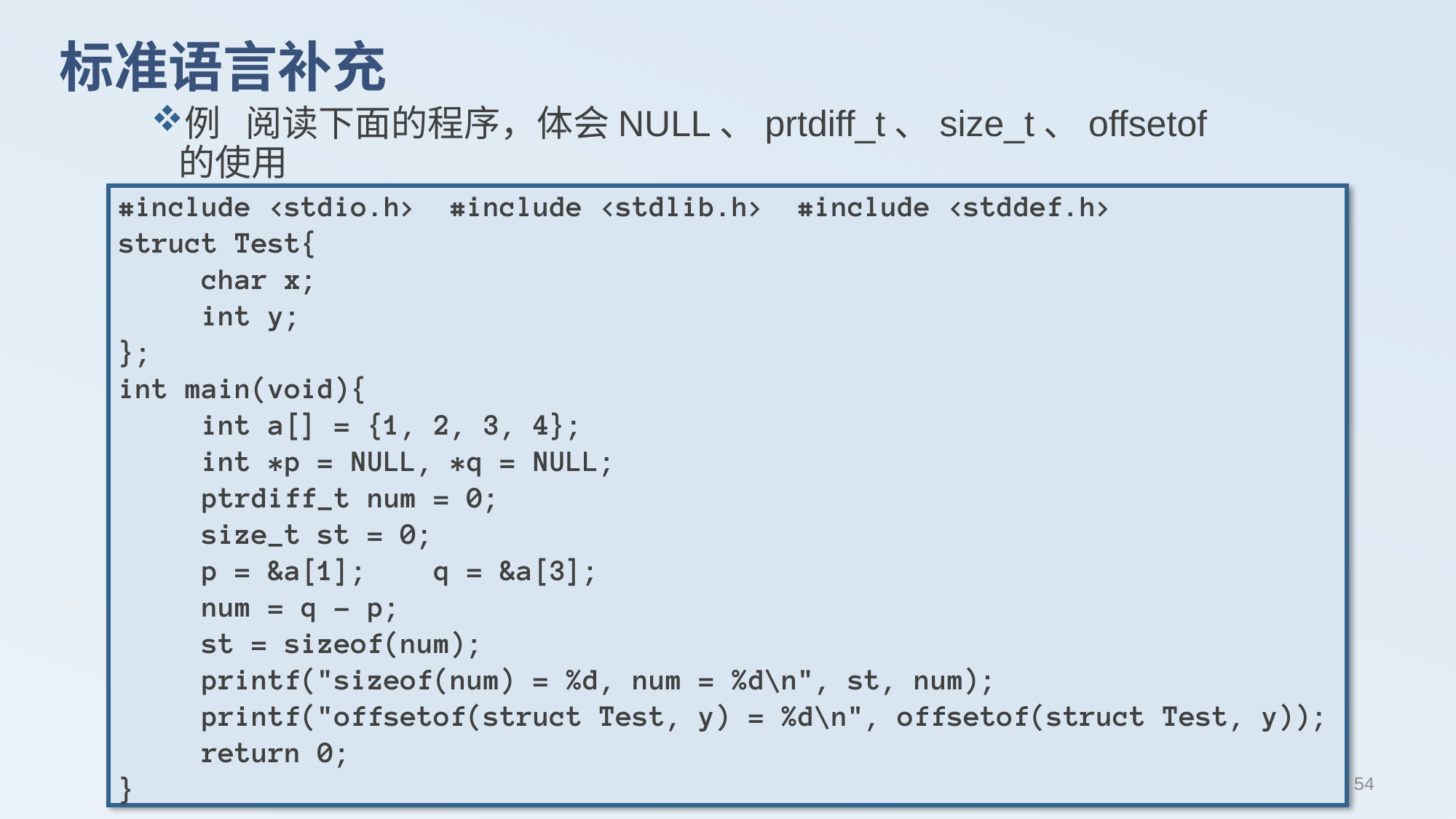

# 标准语言补充
例   阅读下面的程序，体会NULL、prtdiff_t、size_t、offsetof 的使用
#include <stdio.h>  #include <stdlib.h>  #include <stddef.h>
struct Test{
     char x;
     int y;
};
int main(void){
     int a[] = {1, 2, 3, 4};
     int *p = NULL, *q = NULL;
     ptrdiff_t num = 0;
     size_t st = 0;
     p = &a[1];    q = &a[3];
     num = q - p;
     st = sizeof(num);
     printf("sizeof(num) = %d, num = %d\n", st, num);
     printf("offsetof(struct Test, y) = %d\n", offsetof(struct Test, y));
     return 0;
}